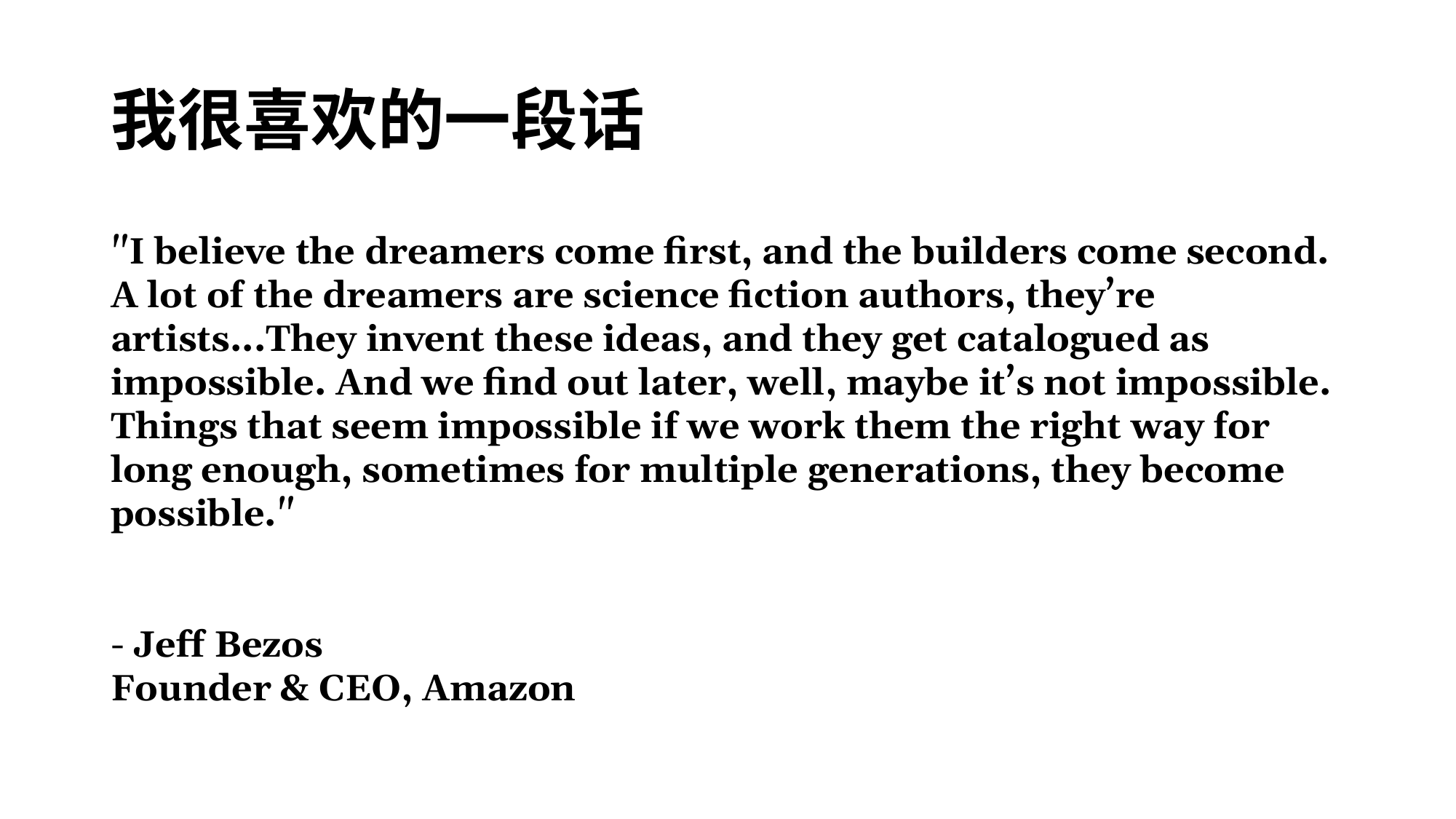

# 我很喜欢的一段话
"I believe the dreamers come first, and the builders come second. A lot of the dreamers are science fiction authors, they’re artists...They invent these ideas, and they get catalogued as impossible. And we find out later, well, maybe it’s not impossible. Things that seem impossible if we work them the right way for long enough, sometimes for multiple generations, they become possible."

- Jeff Bezos
Founder & CEO, Amazon